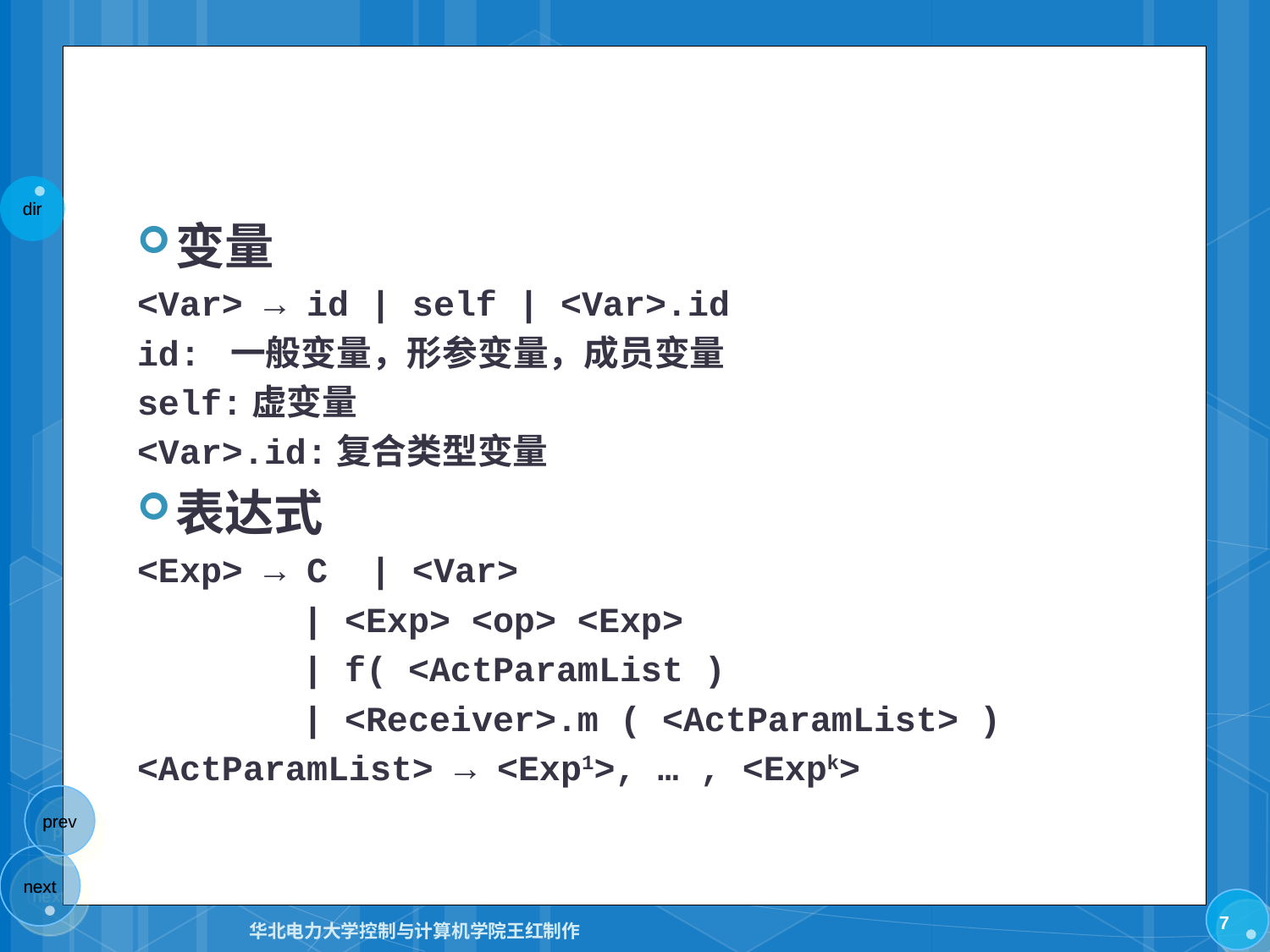

#
变量
<Var> → id | self | <Var>.id
id: 一般变量，形参变量，成员变量
self:虚变量
<Var>.id:复合类型变量
表达式
<Exp> → C  | <Var>
		| <Exp> <op> <Exp>
		| f( <ActParamList )
		| <Receiver>.m ( <ActParamList> )
<ActParamList> → <Exp1>, … , <Expk>
7
华北电力大学控制与计算机学院王红制作